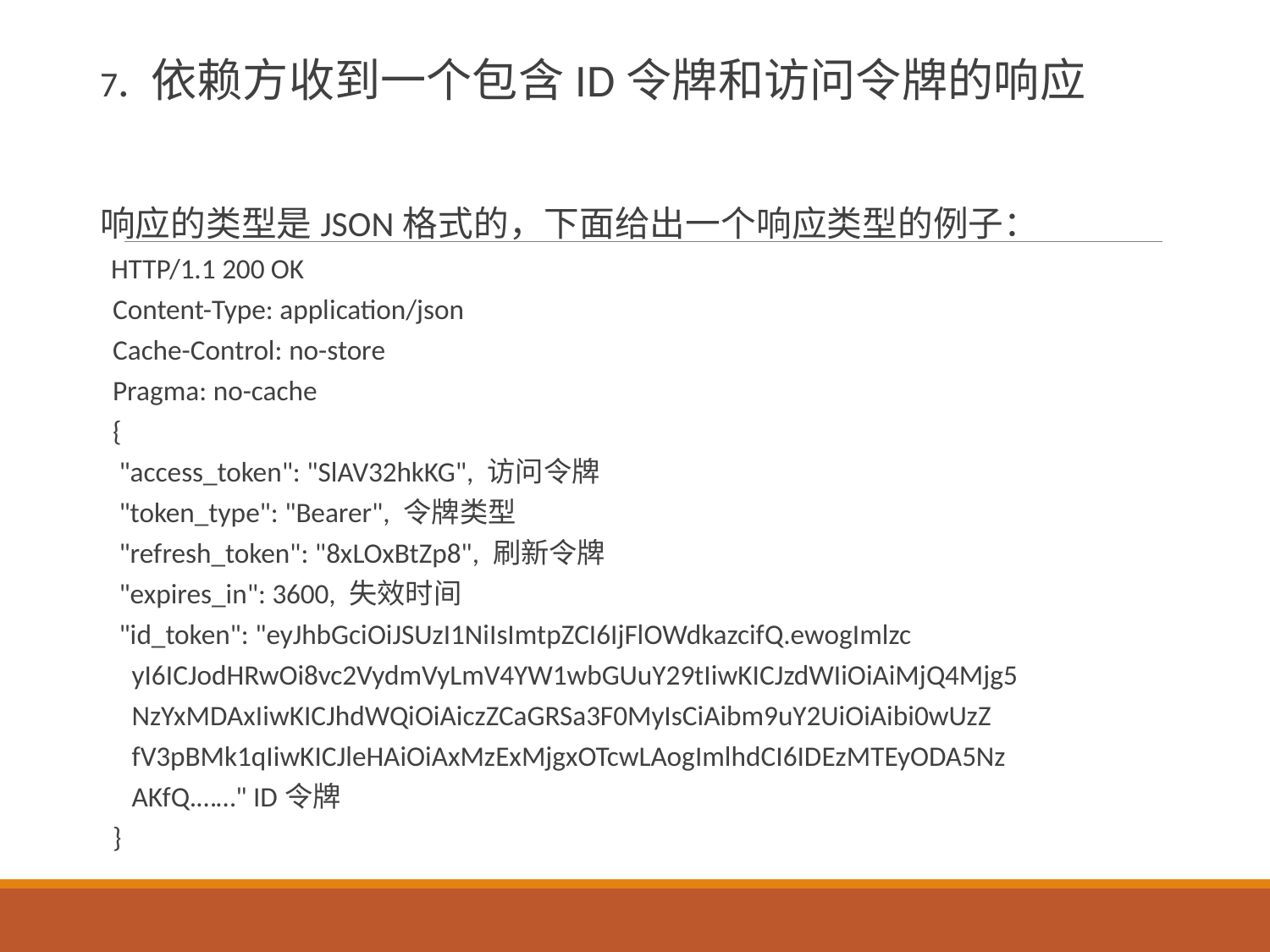

# 7. 依赖方收到一个包含ID令牌和访问令牌的响应

响应的类型是JSON格式的，下面给出一个响应类型的例子：
  HTTP/1.1 200 OK
  Content-Type: application/json
  Cache-Control: no-store
  Pragma: no-cache
  {
   "access_token": "SlAV32hkKG", 访问令牌
   "token_type": "Bearer", 令牌类型
   "refresh_token": "8xLOxBtZp8", 刷新令牌
   "expires_in": 3600, 失效时间
   "id_token": "eyJhbGciOiJSUzI1NiIsImtpZCI6IjFlOWdkazcifQ.ewogImlzc
     yI6ICJodHRwOi8vc2VydmVyLmV4YW1wbGUuY29tIiwKICJzdWIiOiAiMjQ4Mjg5
     NzYxMDAxIiwKICJhdWQiOiAiczZCaGRSa3F0MyIsCiAibm9uY2UiOiAibi0wUzZ
     fV3pBMk1qIiwKICJleHAiOiAxMzExMjgxOTcwLAogImlhdCI6IDEzMTEyODA5Nz
     AKfQ.……" ID令牌
  }